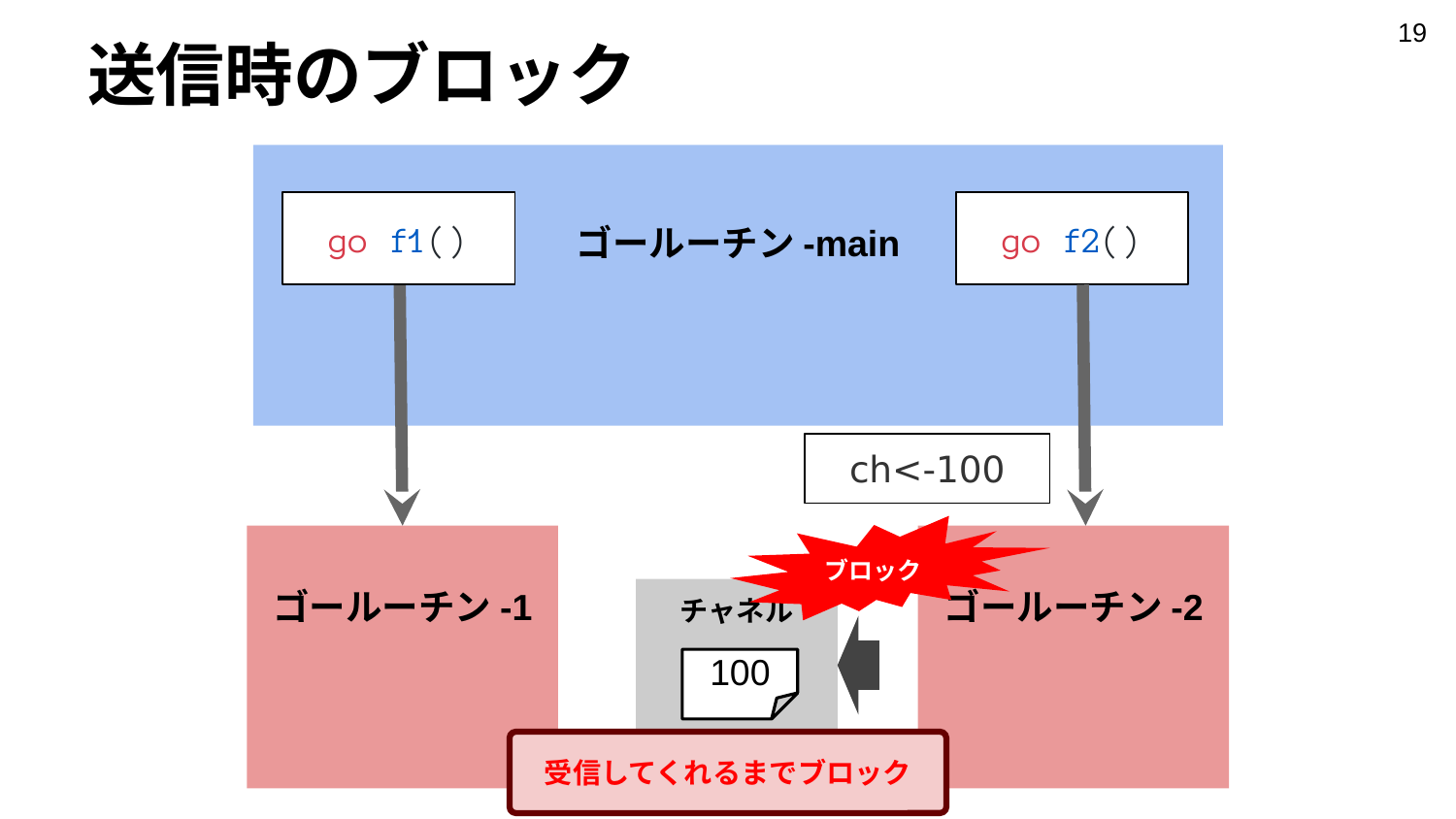

19
# 送信時のブロック
ゴールーチン-main

go f1()
go f2()
ch<-100
ブロック

ゴールーチン-1

ゴールーチン-2
チャネル

100
受信してくれるまでブロック